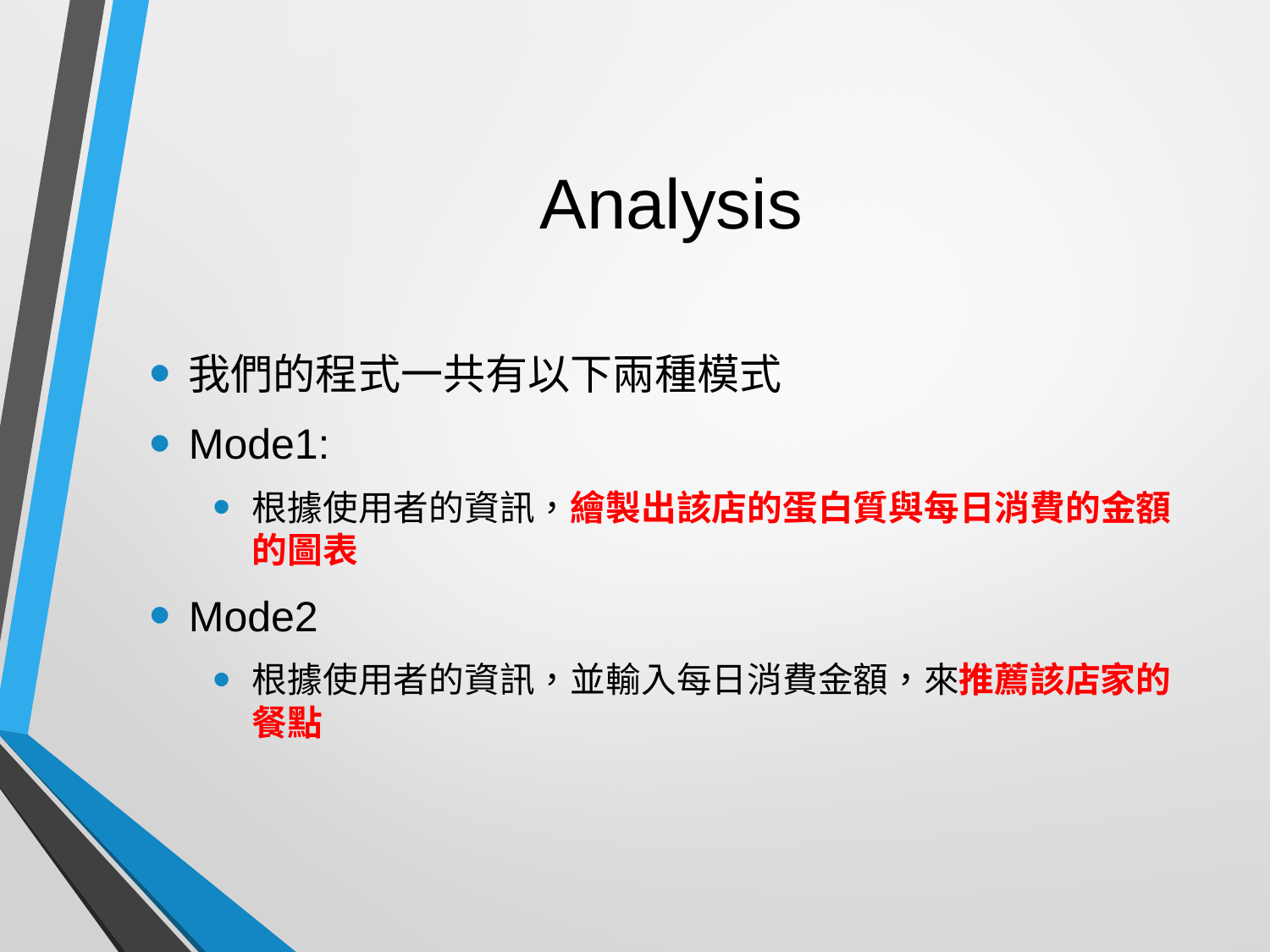

# Analysis
我們的程式一共有以下兩種模式
Mode1:
根據使用者的資訊，繪製出該店的蛋白質與每日消費的金額的圖表
Mode2
根據使用者的資訊，並輸入每日消費金額，來推薦該店家的餐點